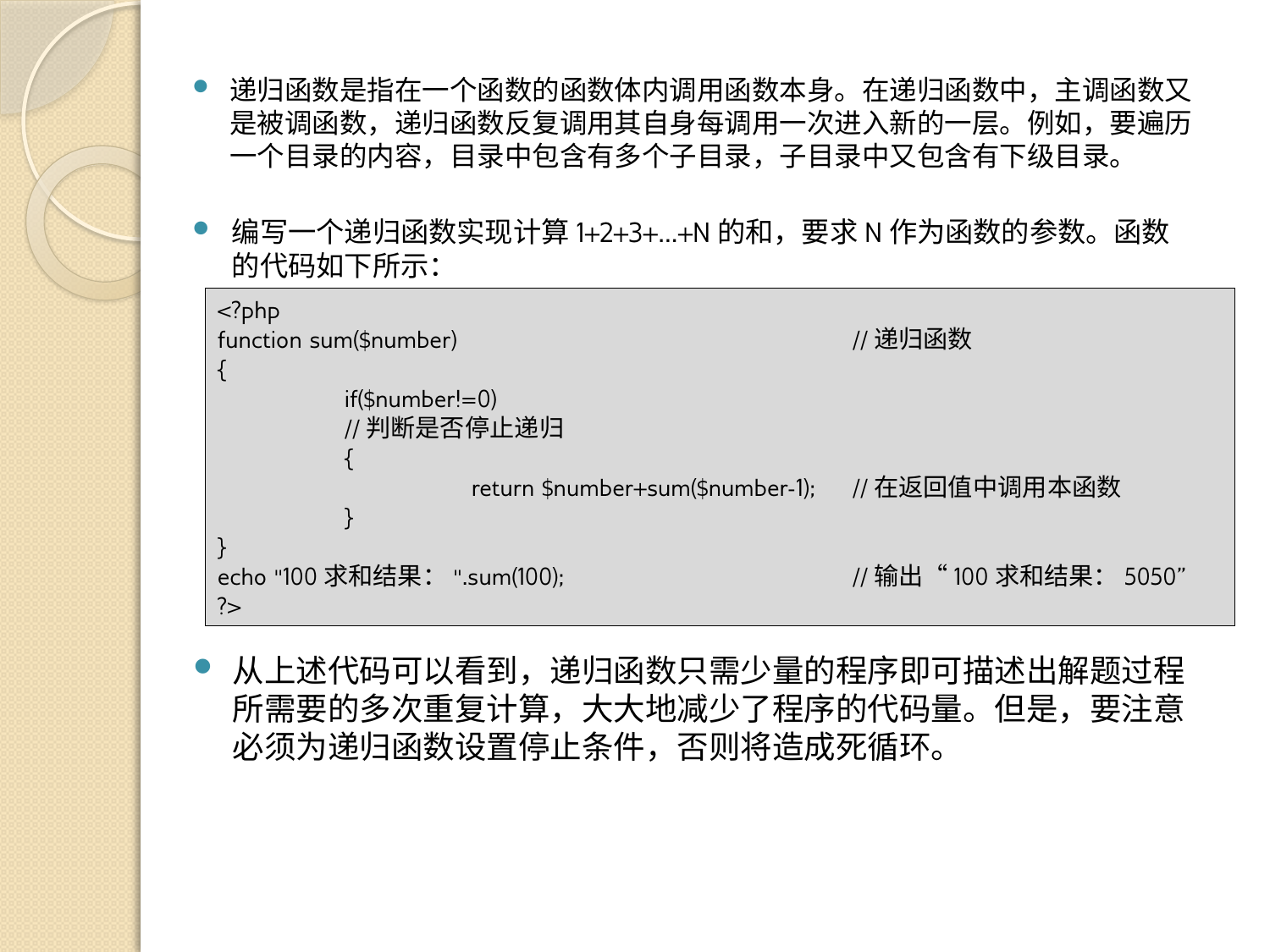

递归函数是指在一个函数的函数体内调用函数本身。在递归函数中，主调函数又是被调函数，递归函数反复调用其自身每调用一次进入新的一层。例如，要遍历一个目录的内容，目录中包含有多个子目录，子目录中又包含有下级目录。
编写一个递归函数实现计算1+2+3+…+N的和，要求N作为函数的参数。函数的代码如下所示：
<?php
function sum($number)				//递归函数
{
	if($number!=0)						//判断是否停止递归
	{
		return $number+sum($number-1);	//在返回值中调用本函数
	}
}
echo "100求和结果：".sum(100);			//输出“100求和结果：5050”
?>
从上述代码可以看到，递归函数只需少量的程序即可描述出解题过程所需要的多次重复计算，大大地减少了程序的代码量。但是，要注意必须为递归函数设置停止条件，否则将造成死循环。